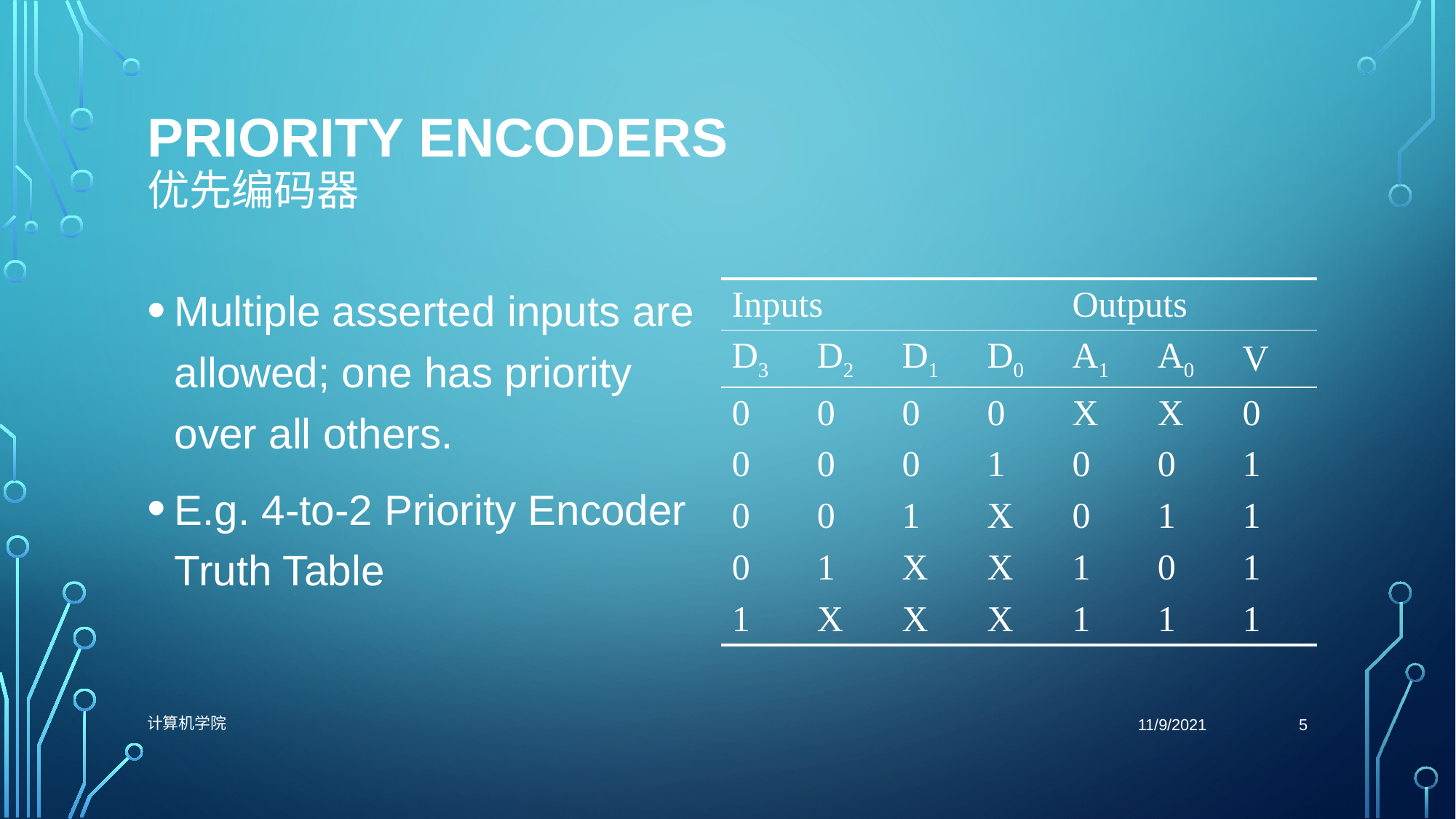

# Priority Encoders 优先编码器
Multiple asserted inputs are allowed; one has priority over all others.
E.g. 4-to-2 Priority Encoder Truth Table
| Inputs |  |  |  | Outputs |  |  |
| --- | --- | --- | --- | --- | --- | --- |
| D3 | D2 | D1 | D0 | A1 | A0 | V |
| 0 | 0 | 0 | 0 | X | X | 0 |
| 0 | 0 | 0 | 1 | 0 | 0 | 1 |
| 0 | 0 | 1 | X | 0 | 1 | 1 |
| 0 | 1 | X | X | 1 | 0 | 1 |
| 1 | X | X | X | 1 | 1 | 1 |
5
计算机学院
11/9/2021